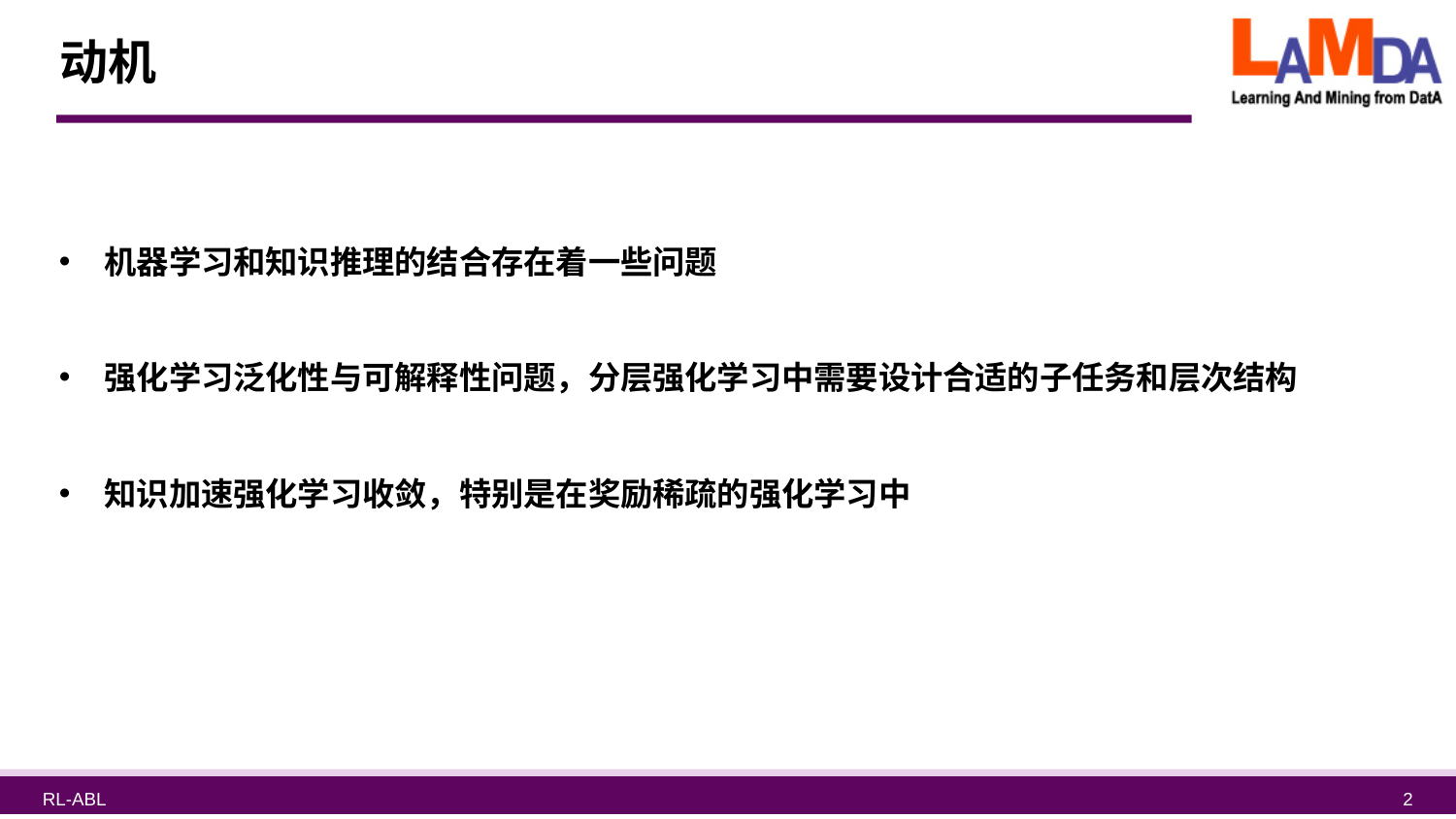

# 动机
机器学习和知识推理的结合存在着一些问题

强化学习泛化性与可解释性问题，分层强化学习中需要设计合适的子任务和层次结构

知识加速强化学习收敛，特别是在奖励稀疏的强化学习中